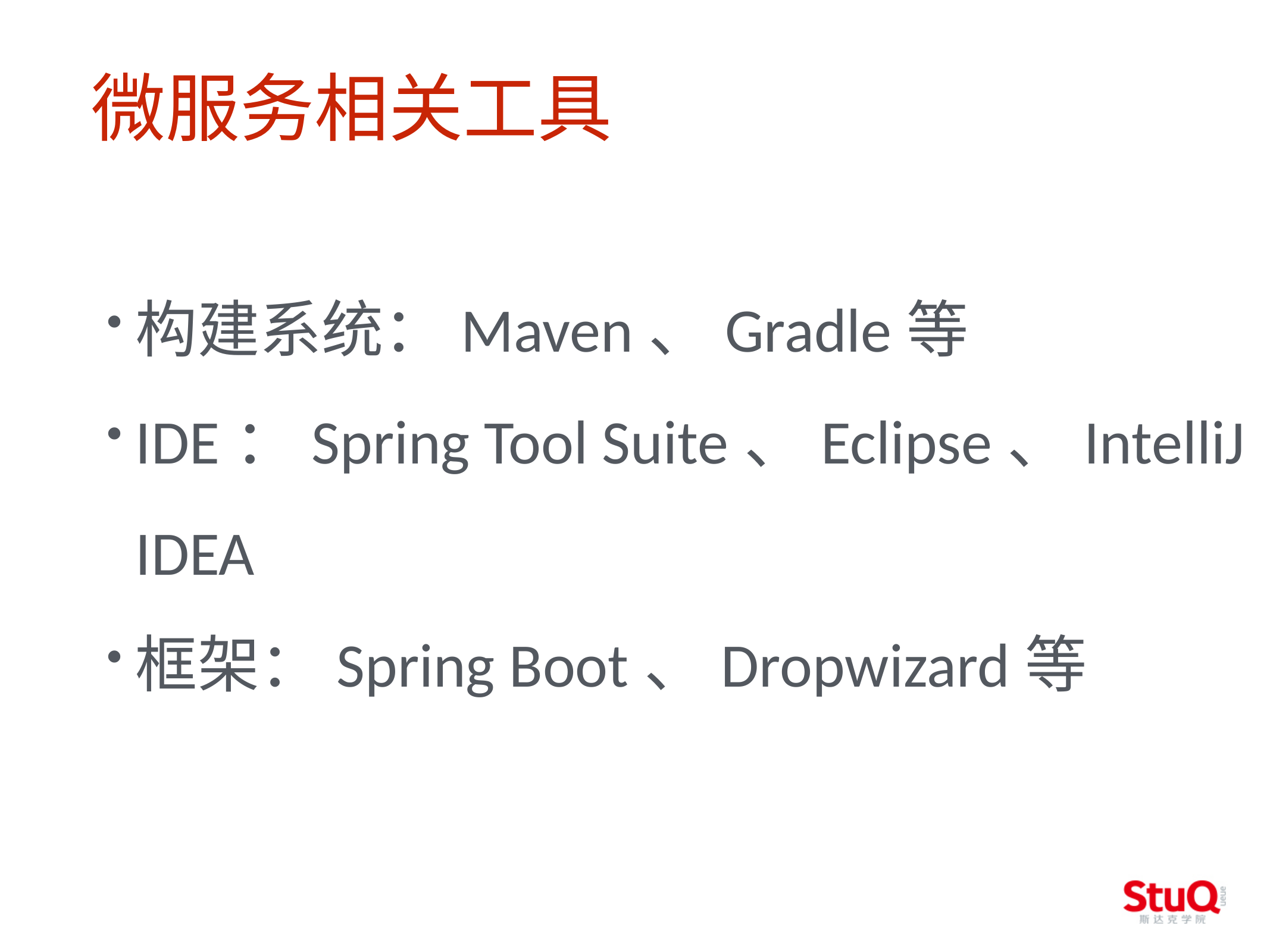

微服务相关工具
构建系统：Maven、Gradle等
IDE：Spring Tool Suite、Eclipse、IntelliJ IDEA
框架：Spring Boot、Dropwizard等